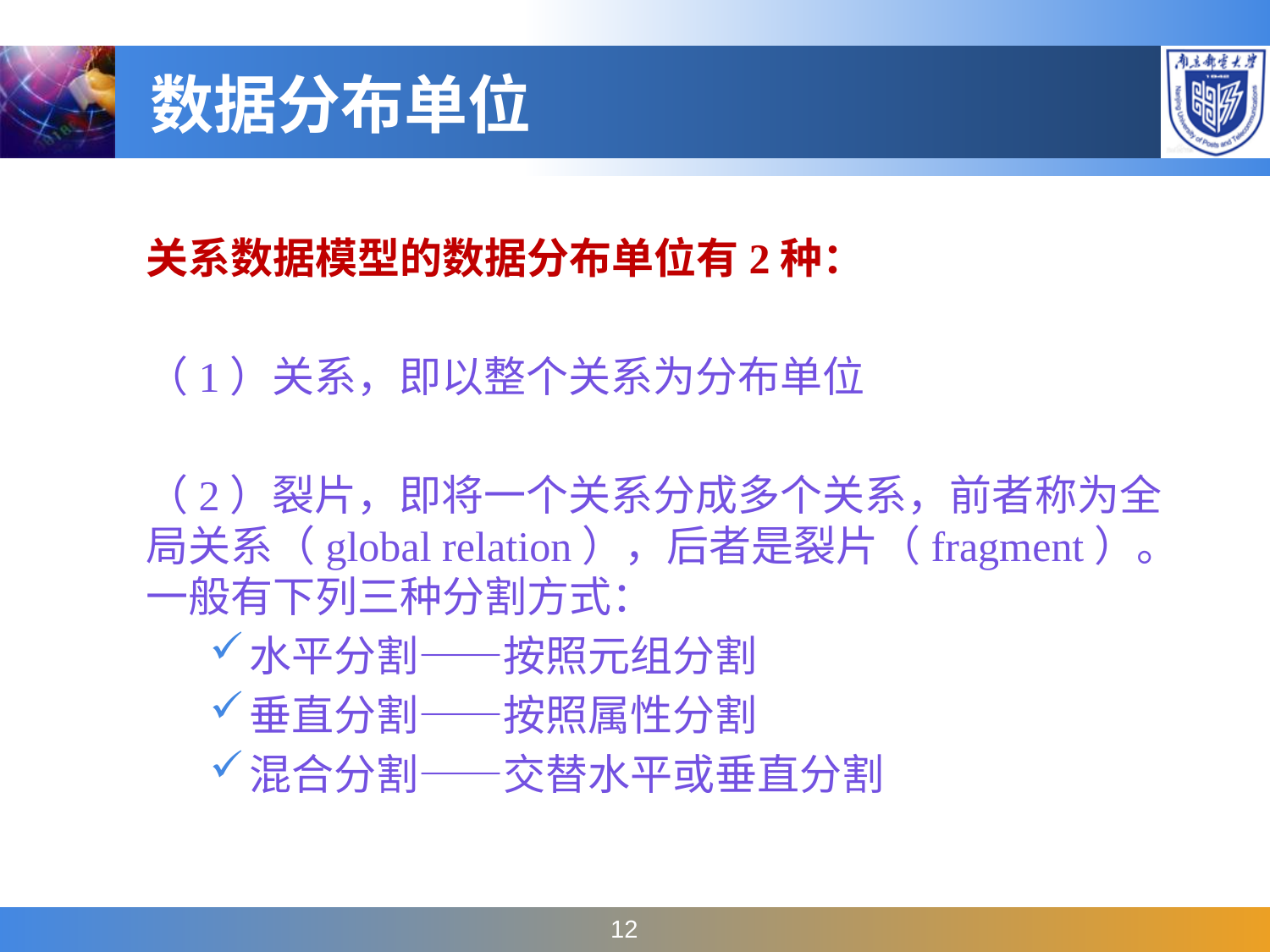

# 数据分布单位

关系数据模型的数据分布单位有2种：

（1）关系，即以整个关系为分布单位

（2）裂片，即将一个关系分成多个关系，前者称为全局关系（global relation），后者是裂片（fragment）。 一般有下列三种分割方式：
水平分割——按照元组分割
垂直分割——按照属性分割
混合分割——交替水平或垂直分割
12